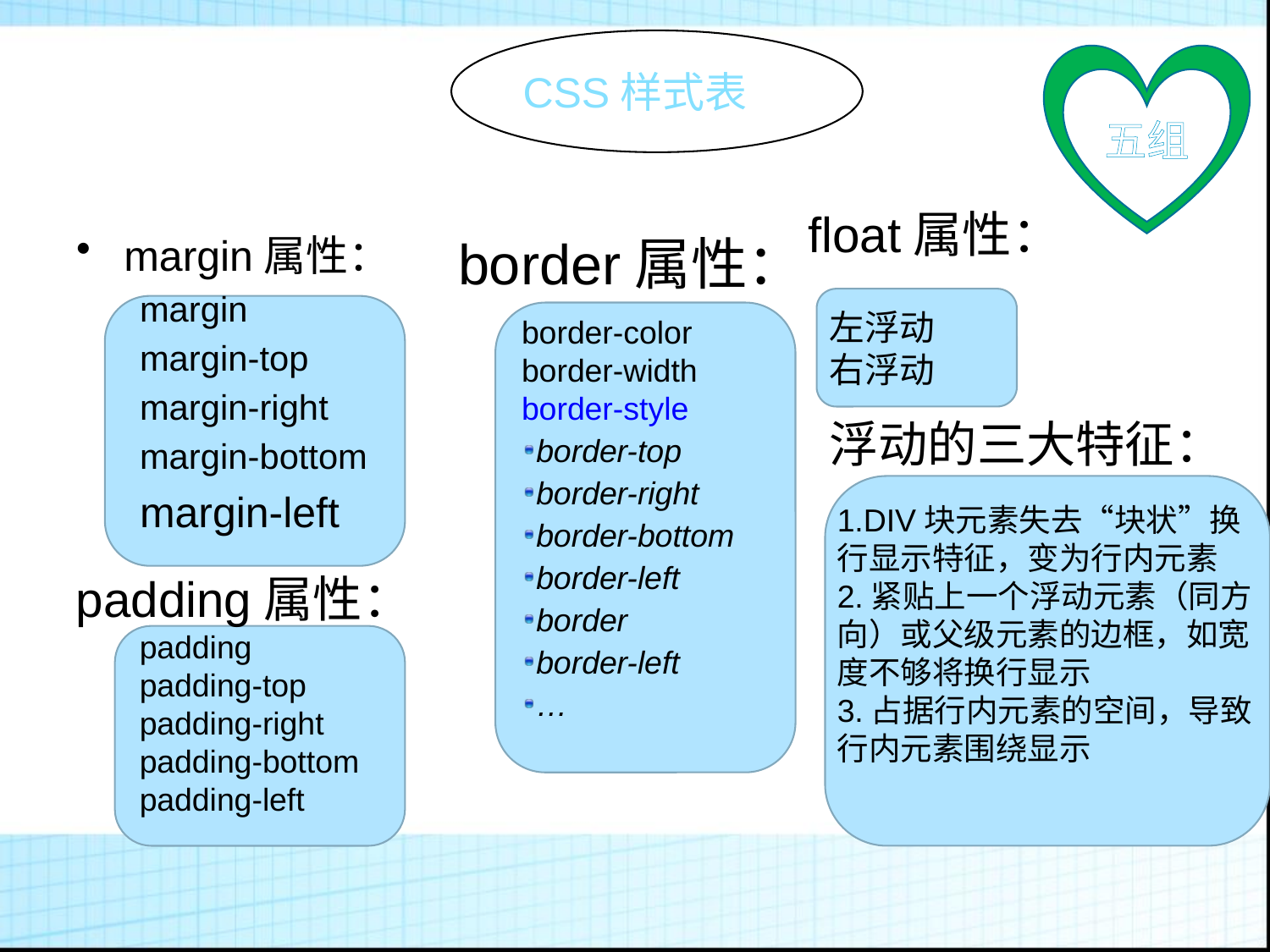

CSS样式表

五组
float属性：
margin属性：
margin
margin-top
margin-right
margin-bottom
margin-left
border属性：

左浮动
右浮动

border-color
border-width
border-style
border-top
border-right
border-bottom
border-left
border
border-left
…
浮动的三大特征：

1.DIV块元素失去“块状”换行显示特征，变为行内元素
2.紧贴上一个浮动元素（同方向）或父级元素的边框，如宽度不够将换行显示
3.占据行内元素的空间，导致行内元素围绕显示

padding属性：
padding
padding-top
padding-right
padding-bottom
padding-left